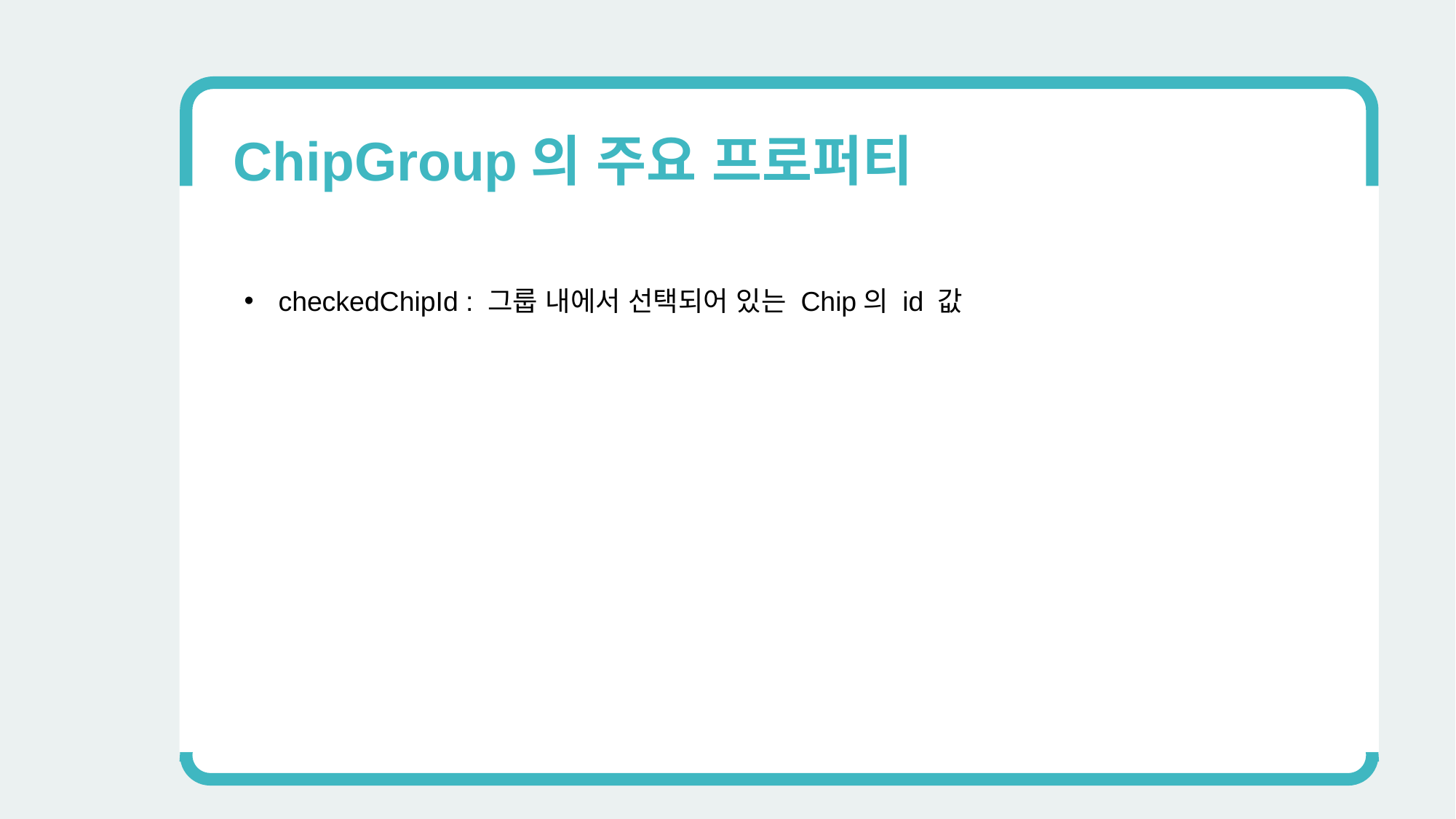

ChipGroup의 주요 프로퍼티

checkedChipId : 그룹 내에서 선택되어 있는 Chip의 id 값